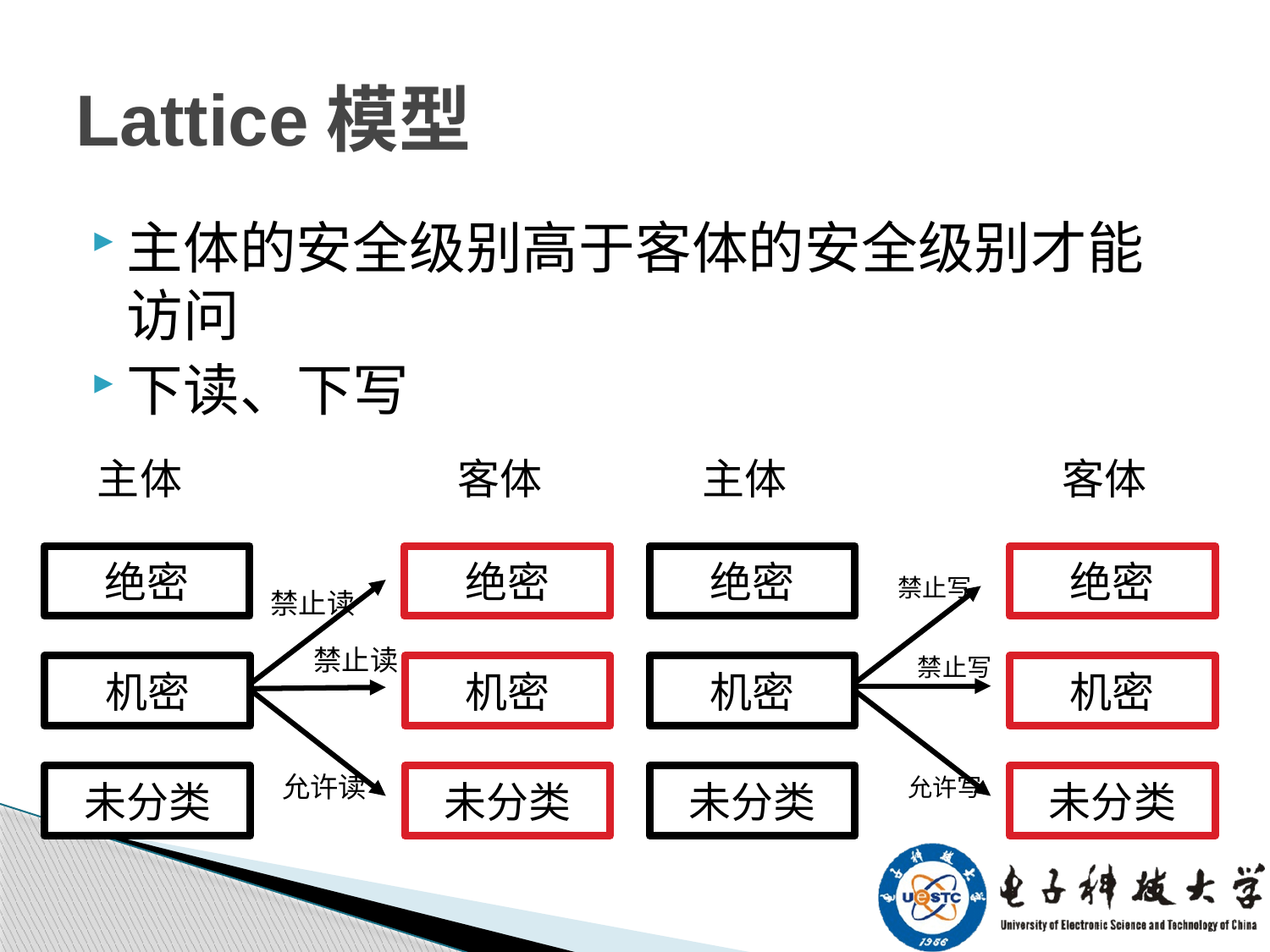

# Lattice模型
主体的安全级别高于客体的安全级别才能访问
下读、下写
主体
客体
绝密
绝密

禁止读
禁止读
机密
机密

允许读
未分类
未分类
主体
客体
绝密
绝密
禁止写

禁止写
机密
机密

未分类
允许写
未分类